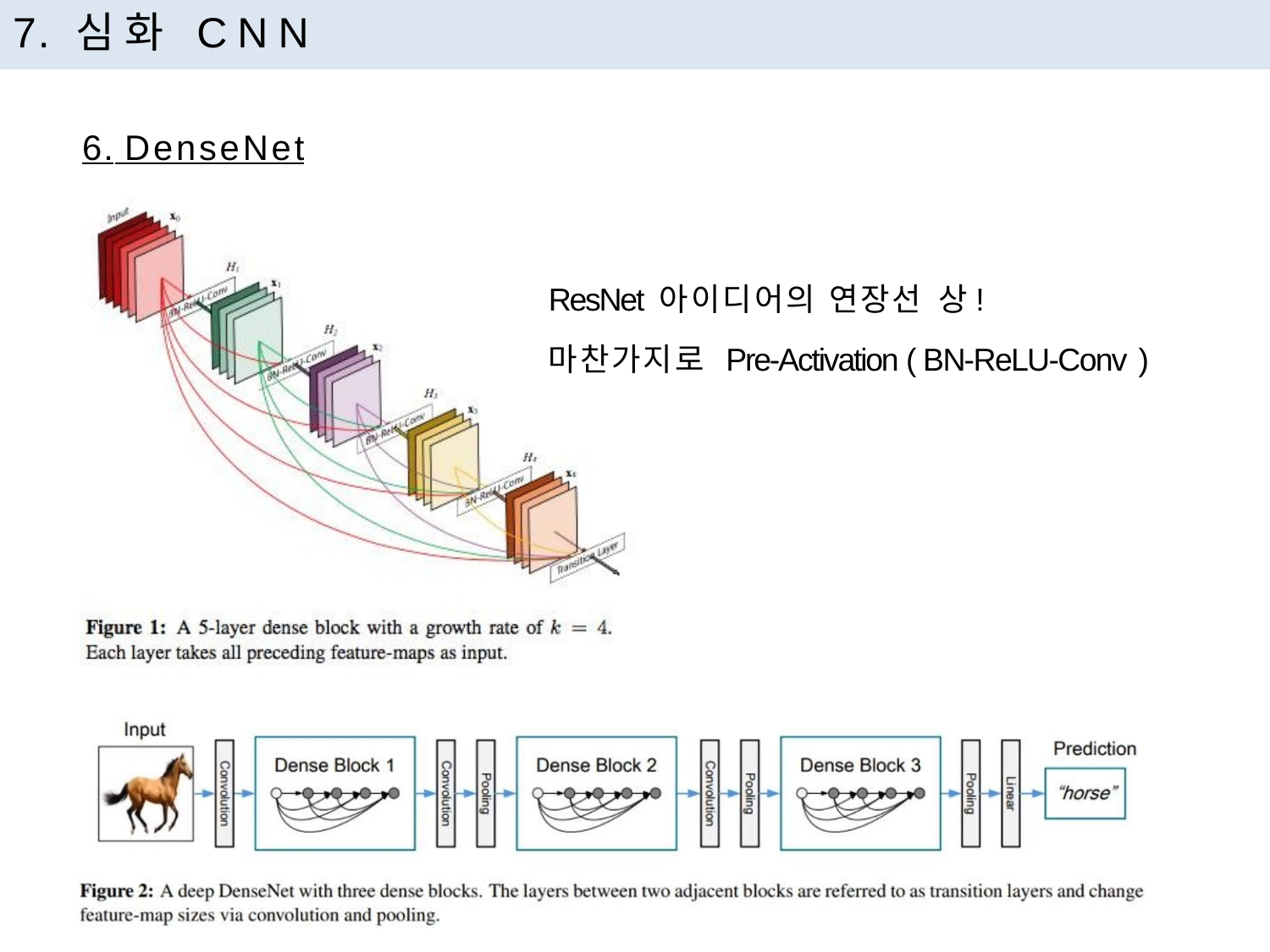

# 7. 심화 CNN
6. DenseNet

ResNet 아이디어의 연장선 상!

마찬가지로 Pre-Activation ( BN-ReLU-Conv )